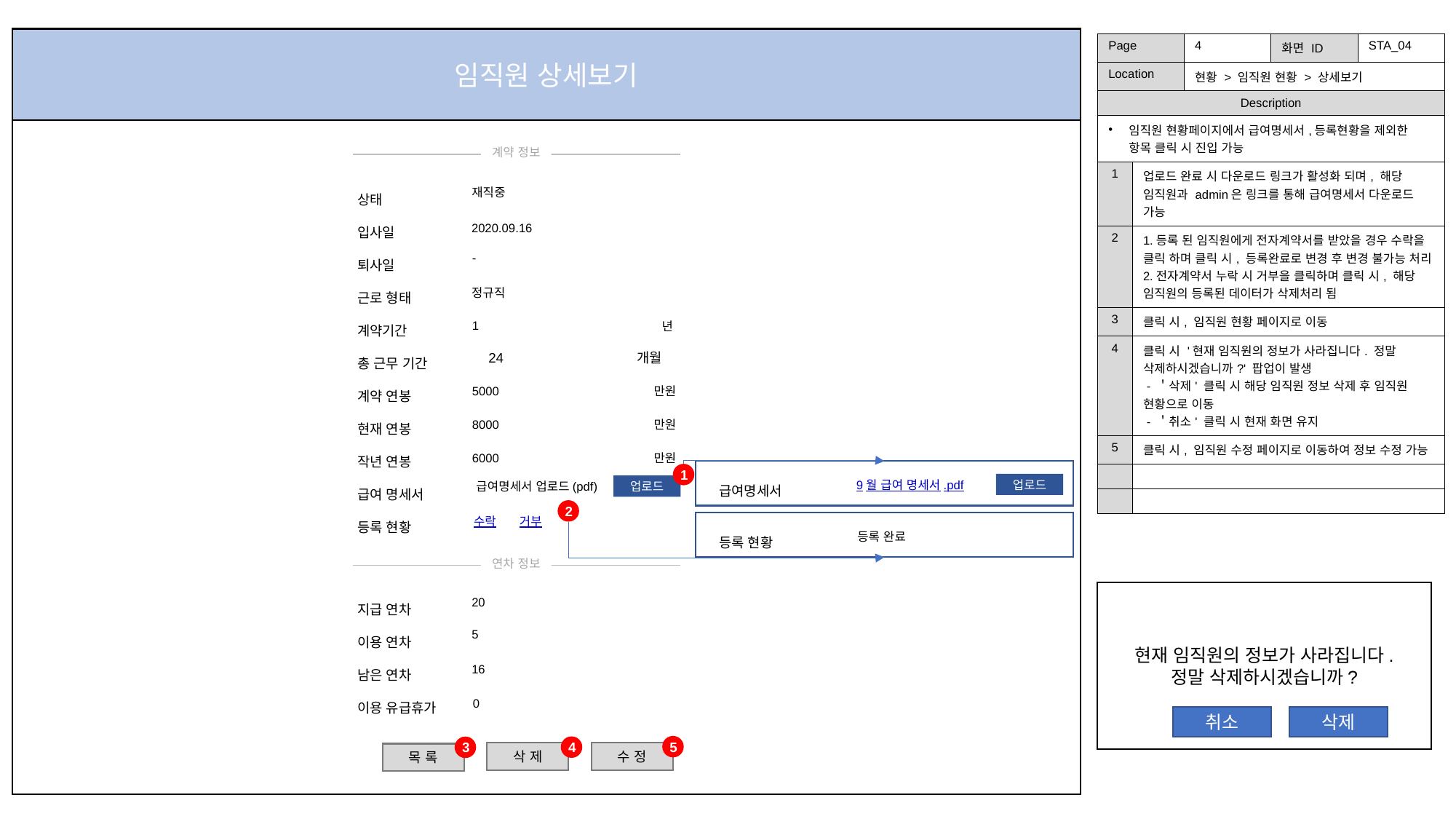

임직원 상세보기
| Page |  | 4 | 화면 ID | STA\_04 |
| --- | --- | --- | --- | --- |
| Location |  | 현황 > 임직원 현황 > 상세보기 |  |  |
| Description |  |  |  |  |
| 임직원 현황페이지에서 급여명세서,등록현황을 제외한 항목 클릭 시 진입 가능 |  |  |  |  |
| 1 | 업로드 완료 시 다운로드 링크가 활성화 되며, 해당 임직원과 admin은 링크를 통해 급여명세서 다운로드 가능 |  |  |  |
| 2 | 1.등록 된 임직원에게 전자계약서를 받았을 경우 수락을 클릭 하며 클릭 시, 등록완료로 변경 후 변경 불가능 처리 2.전자계약서 누락 시 거부을 클릭하며 클릭 시, 해당 임직원의 등록된 데이터가 삭제처리 됨 |  |  |  |
| 3 | 클릭 시, 임직원 현황 페이지로 이동 |  |  |  |
| 4 | 클릭 시 '현재 임직원의 정보가 사라집니다. 정말 삭제하시겠습니까?' 팝업이 발생 - ＇삭제' 클릭 시 해당 임직원 정보 삭제 후 임직원 현황으로 이동 - ＇취소' 클릭 시 현재 화면 유지 |  |  |  |
| 5 | 클릭 시, 임직원 수정 페이지로 이동하여 정보 수정 가능 |  |  |  |
|  |  |  |  |  |
|  |  |  |  |  |

계약 정보
상태
입사일
퇴사일
근로 형태
계약기간
총 근무 기간
계약 연봉
현재 연봉
작년 연봉
급여 명세서
등록 현황
재직중
2020.09.16
-
정규직
년
1
24                                  개월
만원
5000
만원
8000
만원
6000
급여명세서

1
9월 급여 명세서.pdf
급여명세서 업로드(pdf)
업로드
업로드
2
수락
거부
등록 현황

등록 완료
연차 정보
지급 연차
이용 연차
남은 연차
이용 유급휴가
현재 임직원의 정보가 사라집니다.
정말 삭제하시겠습니까?
20
5
16
0
취소
삭제
5
4
3
삭 제
수 정
목 록